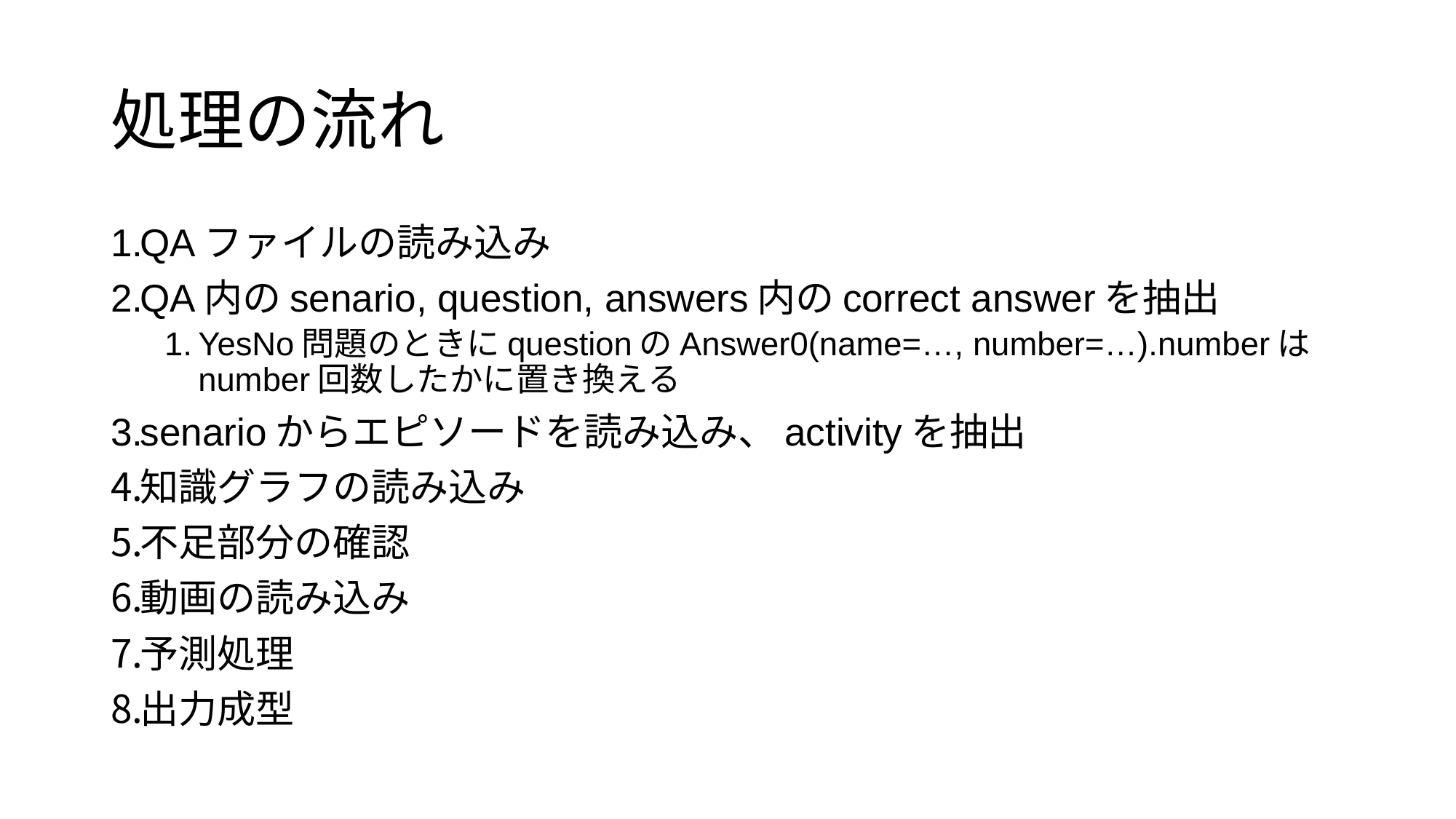

# 処理の流れ
QAファイルの読み込み
QA内のsenario, question, answers内のcorrect answerを抽出
YesNo問題のときにquestionのAnswer0(name=…, number=…).numberはnumber回数したかに置き換える
senarioからエピソードを読み込み、activityを抽出
知識グラフの読み込み
不足部分の確認
動画の読み込み
予測処理
出力成型